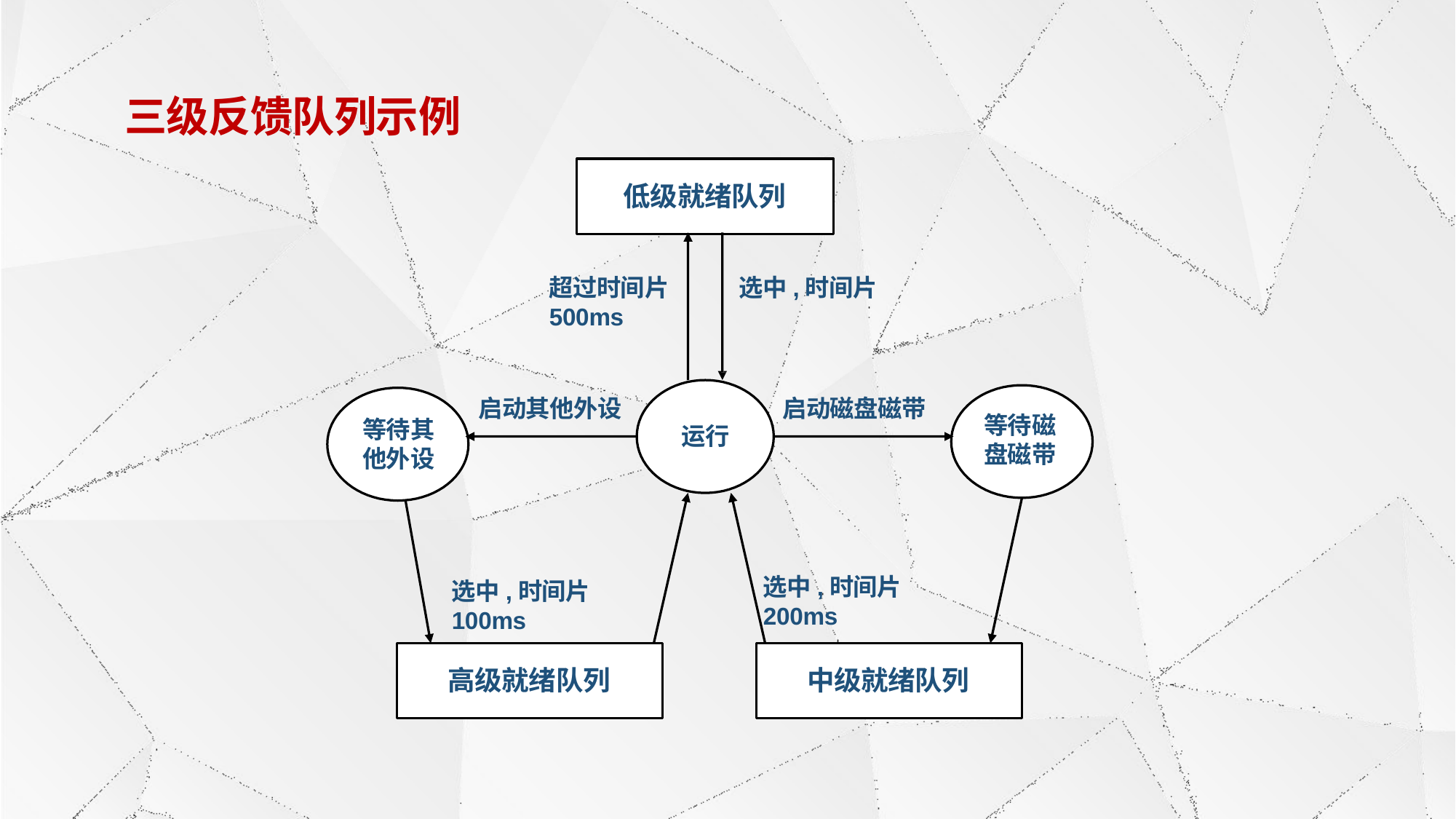

# 三级反馈队列示例

低级就绪队列

超过时间片	选中,时间片500ms

启动其他外设
启动磁盘磁带

等待磁盘磁带
等待其他外设
运行
选中,时间片200ms
选中,时间片100ms

高级就绪队列
中级就绪队列